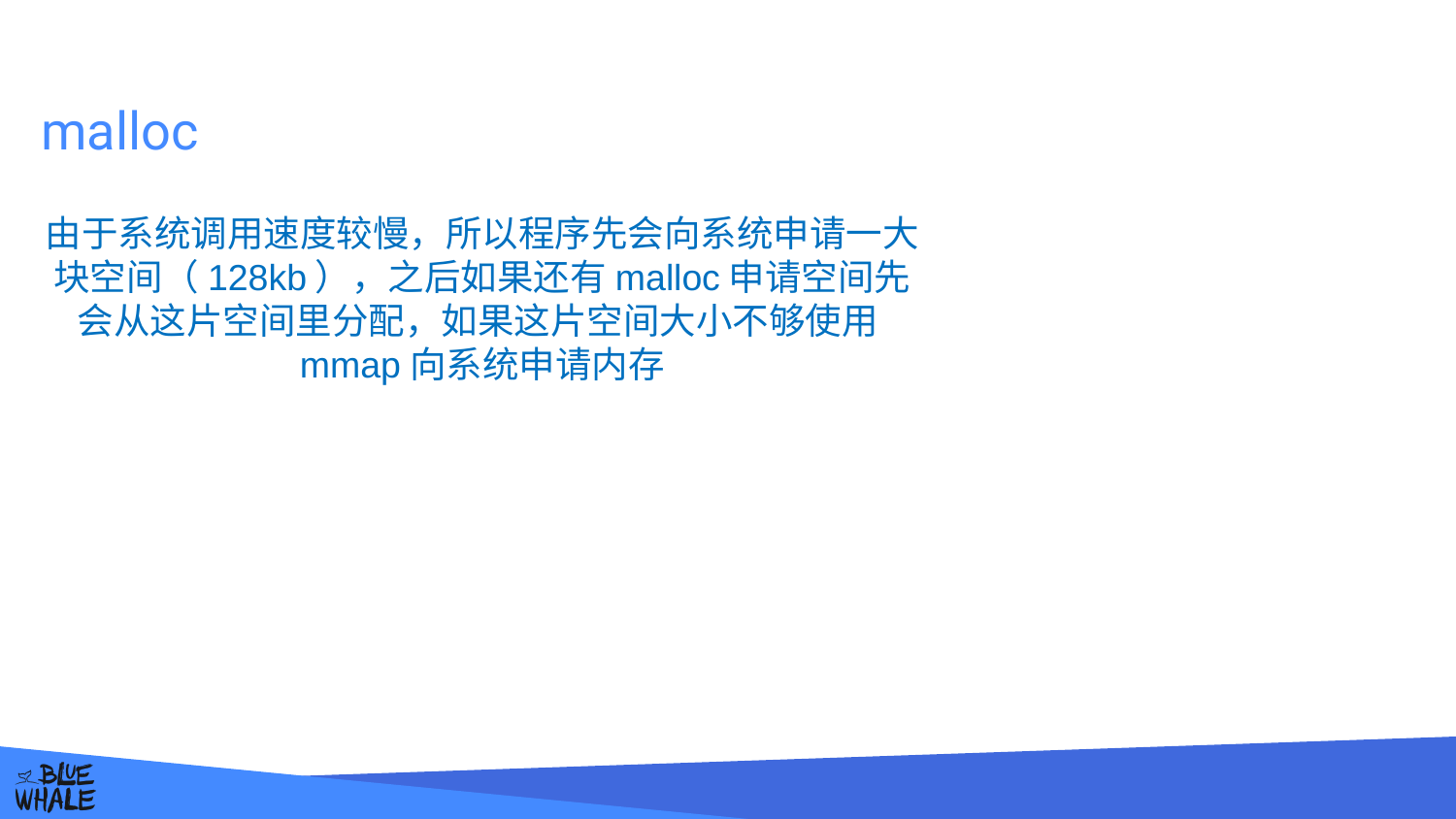

# malloc
由于系统调用速度较慢，所以程序先会向系统申请一大块空间（128kb），之后如果还有malloc申请空间先会从这片空间里分配，如果这片空间大小不够使用mmap向系统申请内存